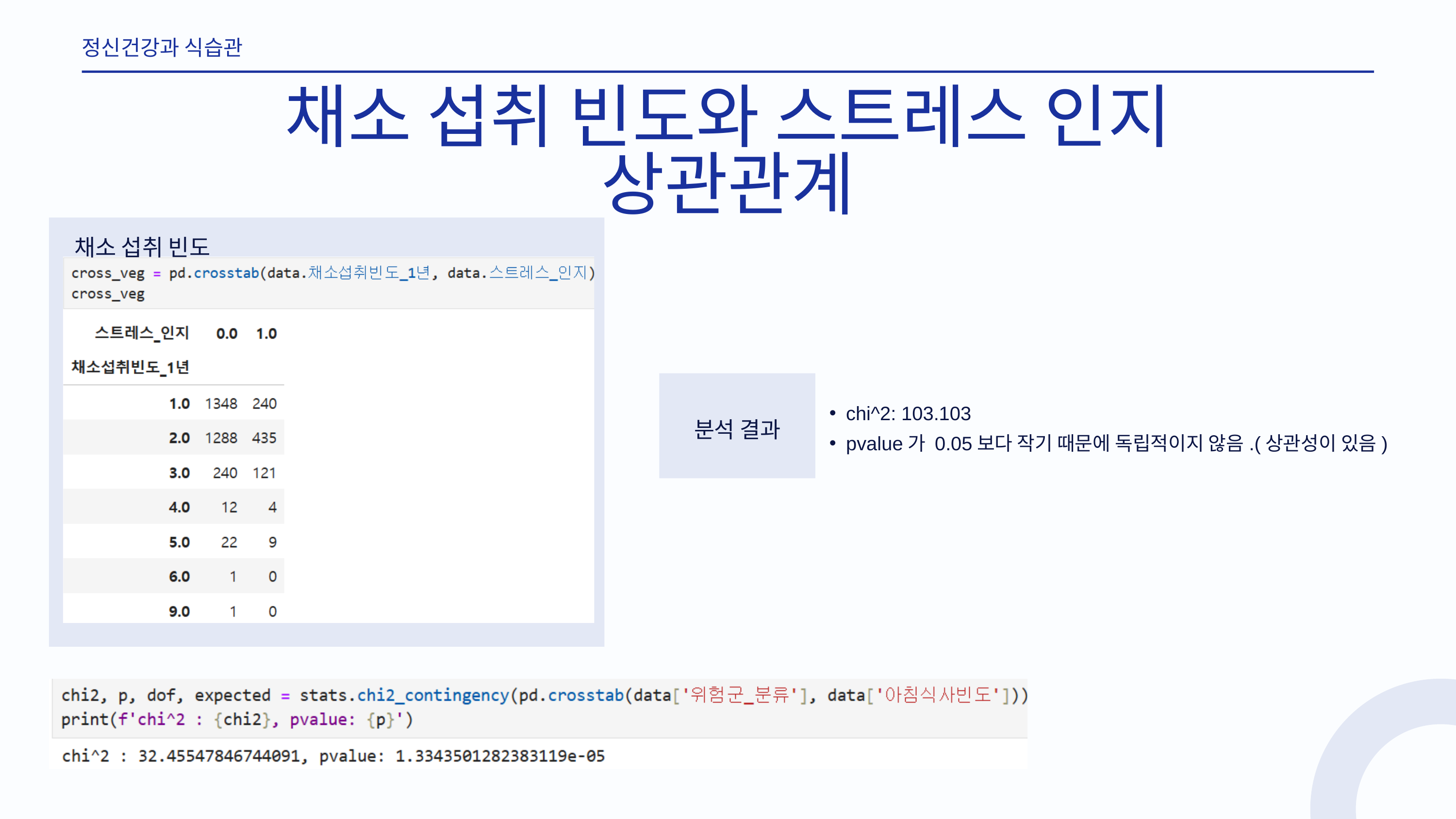

정신건강과 식습관

채소 섭취 빈도와 스트레스 인지 상관관계

채소 섭취 빈도

chi^2: 103.103
pvalue가 0.05보다 작기 때문에 독립적이지 않음.(상관성이 있음)
분석 결과